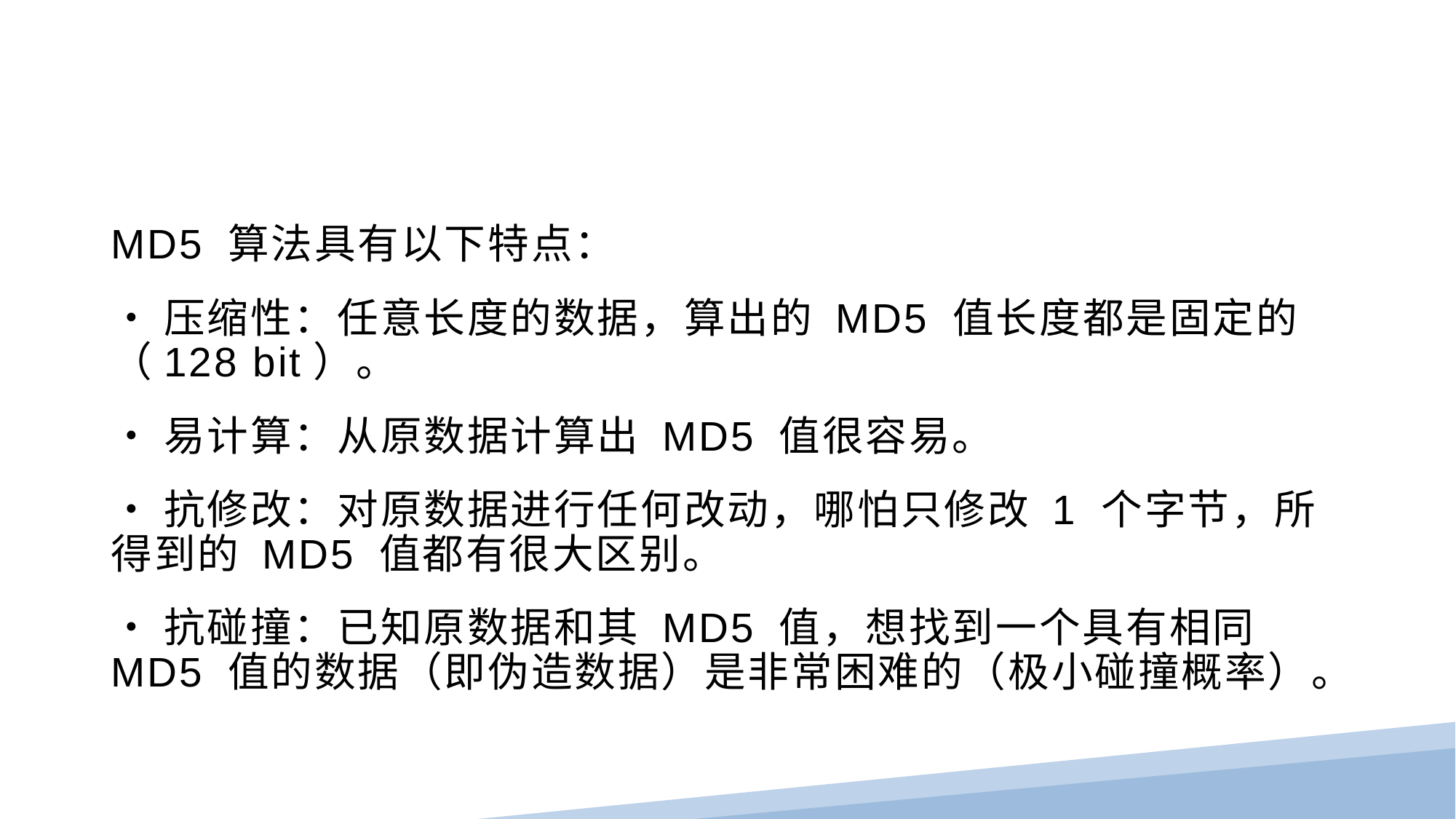

MD5 算法具有以下特点：
•压缩性：任意长度的数据，算出的 MD5 值长度都是固定的（128 bit）。
•易计算：从原数据计算出 MD5 值很容易。
•抗修改：对原数据进行任何改动，哪怕只修改 1 个字节，所得到的 MD5 值都有很大区别。
•抗碰撞：已知原数据和其 MD5 值，想找到一个具有相同 MD5 值的数据（即伪造数据）是非常困难的（极小碰撞概率）。